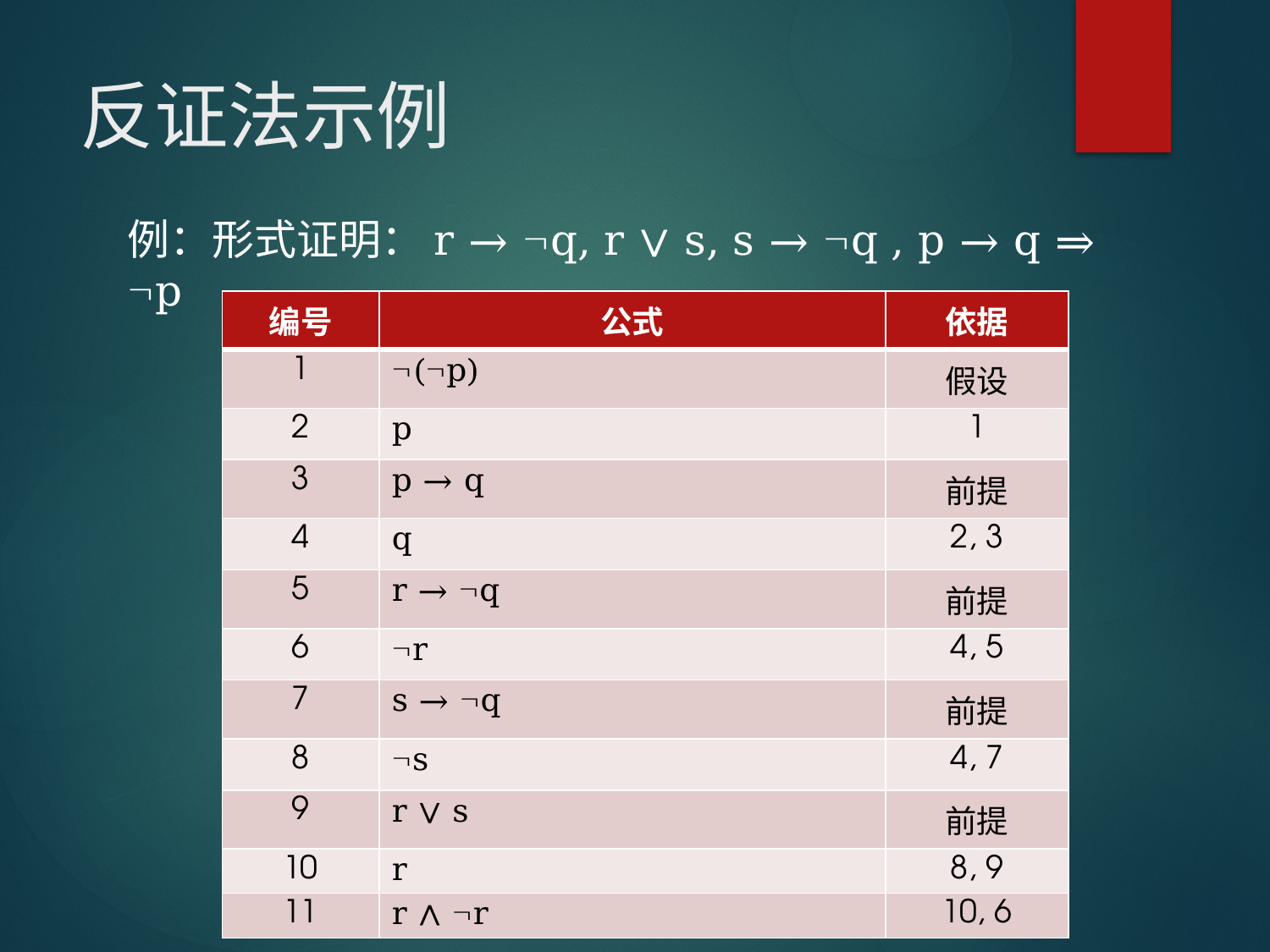

# 反证法示例
例：形式证明：r → ¬q, r ∨ s, s → ¬q , p → q ⇒ ¬p

| 编号 | 公式 | 依据 |
| --- | --- | --- |
| 1 | ¬(¬p) | 假设 |
| 2 | p | 1 |
| 3 | p → q | 前提 |
| 4 | q | 2, 3 |
| 5 | r → ¬q | 前提 |
| 6 | ¬r | 4, 5 |
| 7 | s → ¬q | 前提 |
| 8 | ¬s | 4, 7 |
| 9 | r ∨ s | 前提 |
| 10 | r | 8, 9 |
| 11 | r ∧ ¬r | 10, 6 |